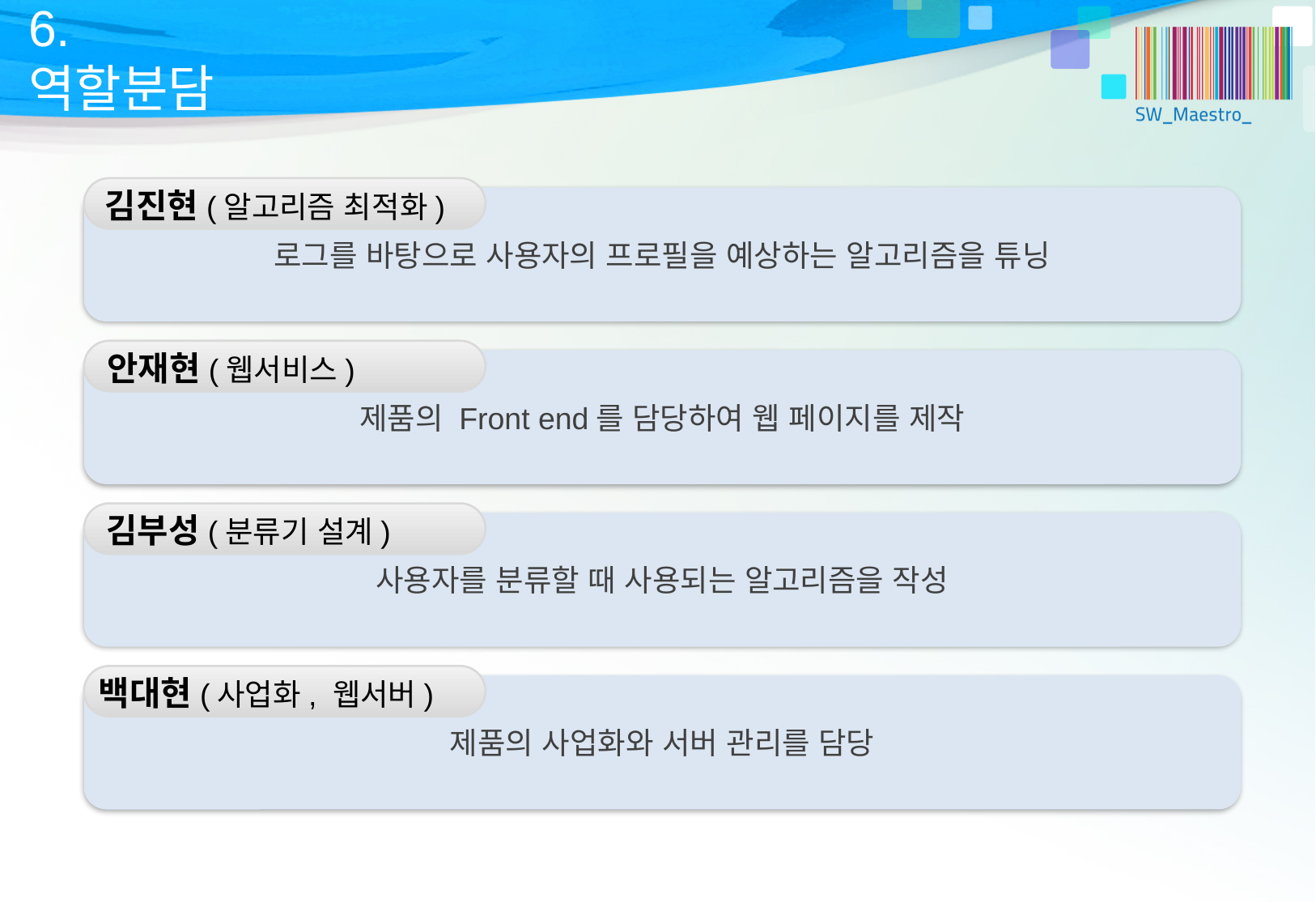

6. 역할분담

김진현(알고리즘 최적화)
로그를 바탕으로 사용자의 프로필을 예상하는 알고리즘을 튜닝

안재현(웹서비스)
제품의 Front end를 담당하여 웹 페이지를 제작

김부성(분류기 설계)
사용자를 분류할 때 사용되는 알고리즘을 작성

백대현(사업화, 웹서버)
제품의 사업화와 서버 관리를 담당